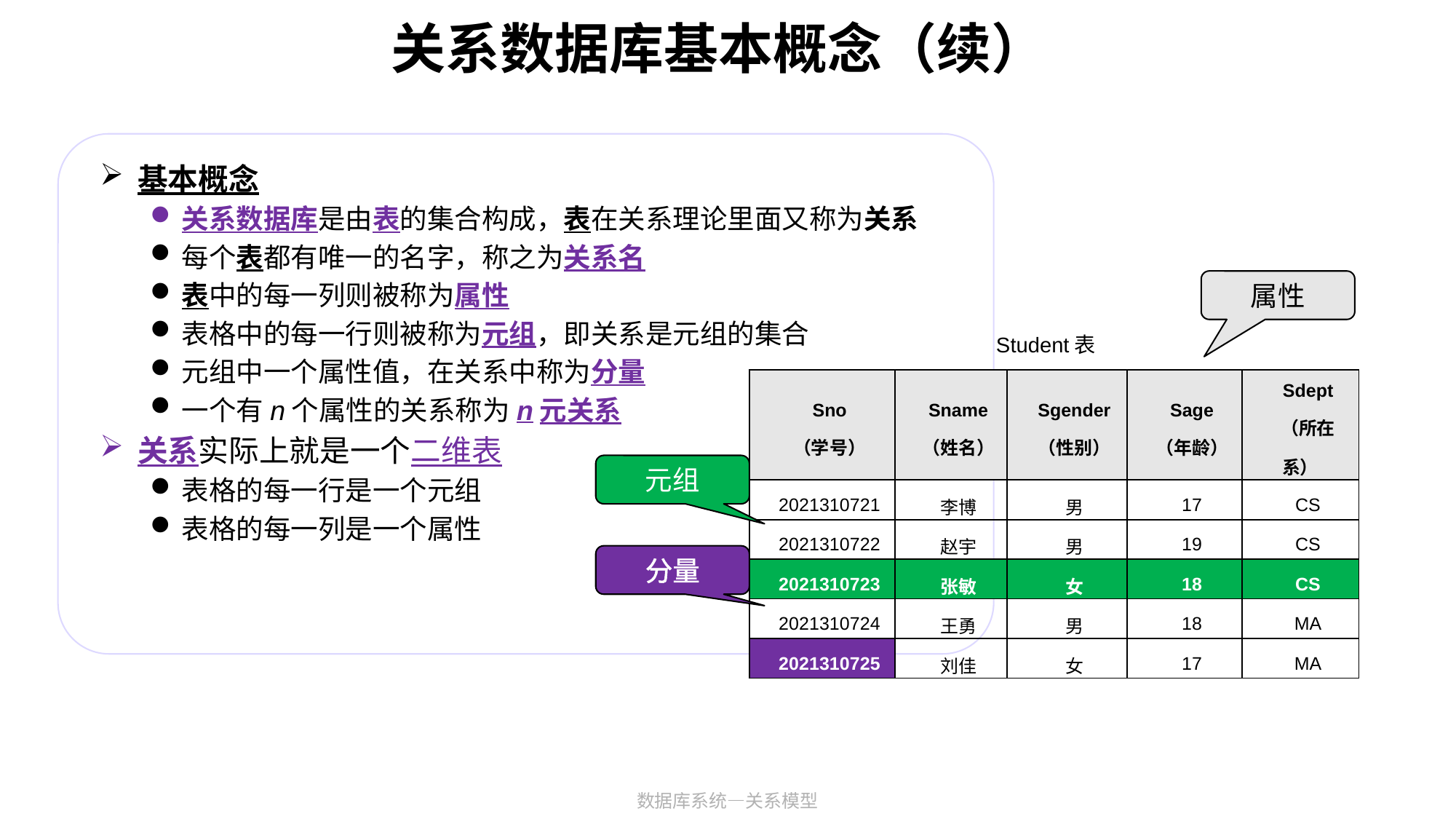

# 关系数据库基本概念（续）

基本概念
关系数据库是由表的集合构成，表在关系理论里面又称为关系
每个表都有唯一的名字，称之为关系名
表中的每一列则被称为属性
表格中的每一行则被称为元组，即关系是元组的集合
元组中一个属性值，在关系中称为分量
一个有n个属性的关系称为n元关系
关系实际上就是一个二维表
表格的每一行是一个元组
表格的每一列是一个属性
属性
Student表
| Sno （学号） | Sname （姓名） | Sgender （性别） | Sage （年龄） | Sdept （所在系） |
| --- | --- | --- | --- | --- |
| 2021310721 | 李博 | 男 | 17 | CS |
| 2021310722 | 赵宇 | 男 | 19 | CS |
| 2021310723 | 张敏 | 女 | 18 | CS |
| 2021310724 | 王勇 | 男 | 18 | MA |
| 2021310725 | 刘佳 | 女 | 17 | MA |
元组
分量
9
数据库系统—关系模型